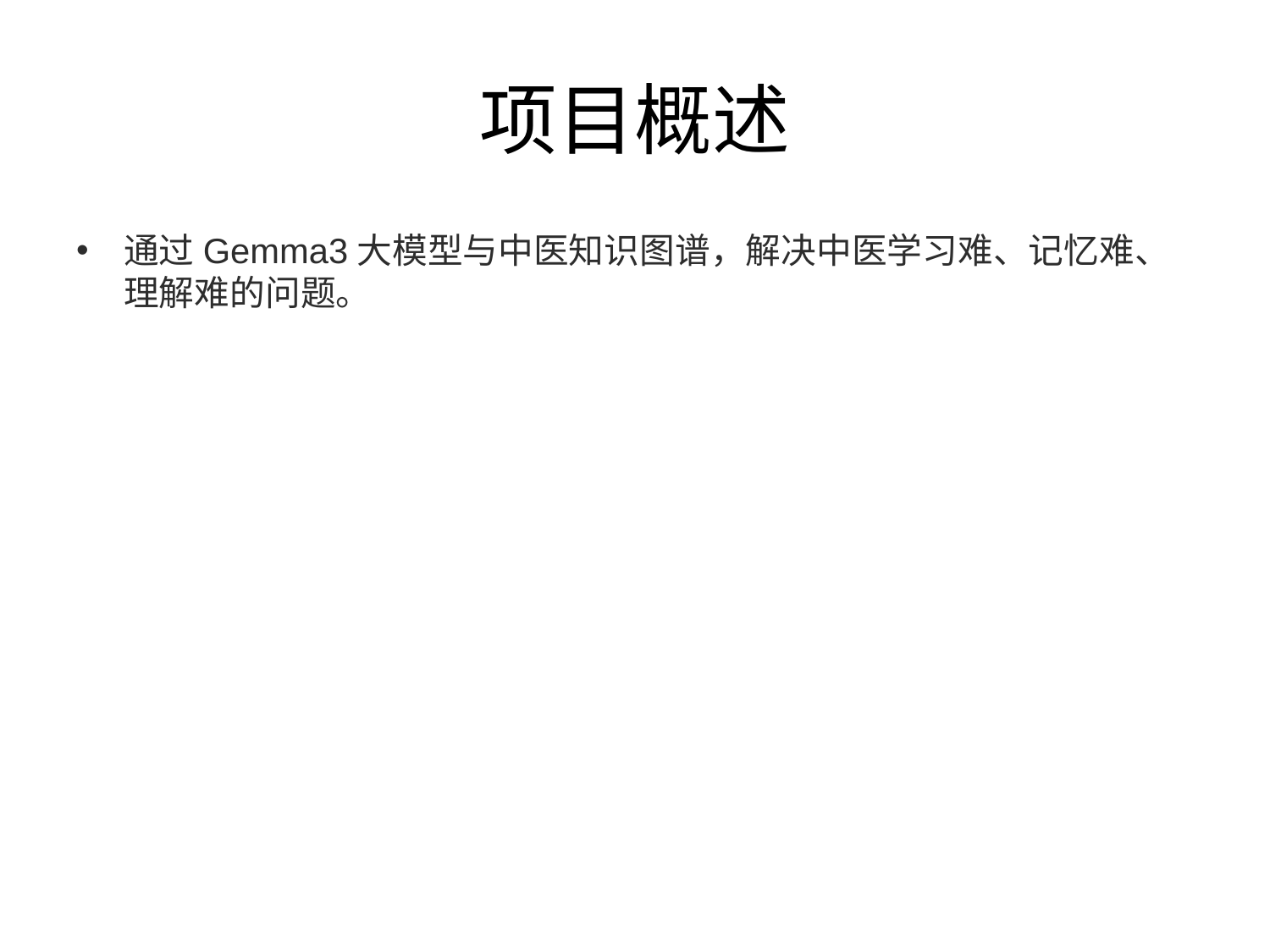

# 项目概述
通过Gemma3大模型与中医知识图谱，解决中医学习难、记忆难、理解难的问题。